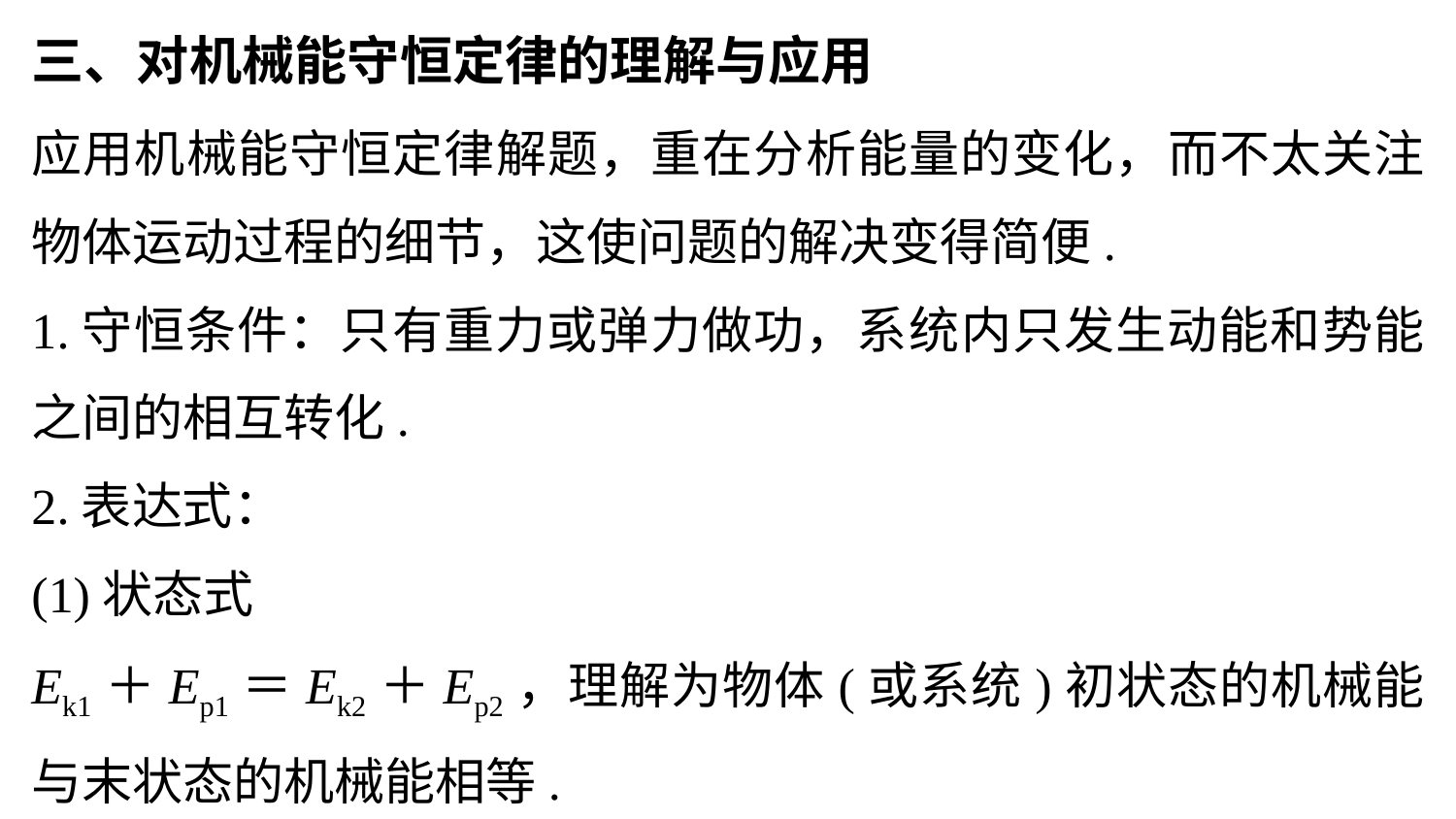

三、对机械能守恒定律的理解与应用
应用机械能守恒定律解题，重在分析能量的变化，而不太关注物体运动过程的细节，这使问题的解决变得简便.
1.守恒条件：只有重力或弹力做功，系统内只发生动能和势能之间的相互转化.
2.表达式：
(1)状态式
Ek1＋Ep1＝Ek2＋Ep2，理解为物体(或系统)初状态的机械能与末状态的机械能相等.